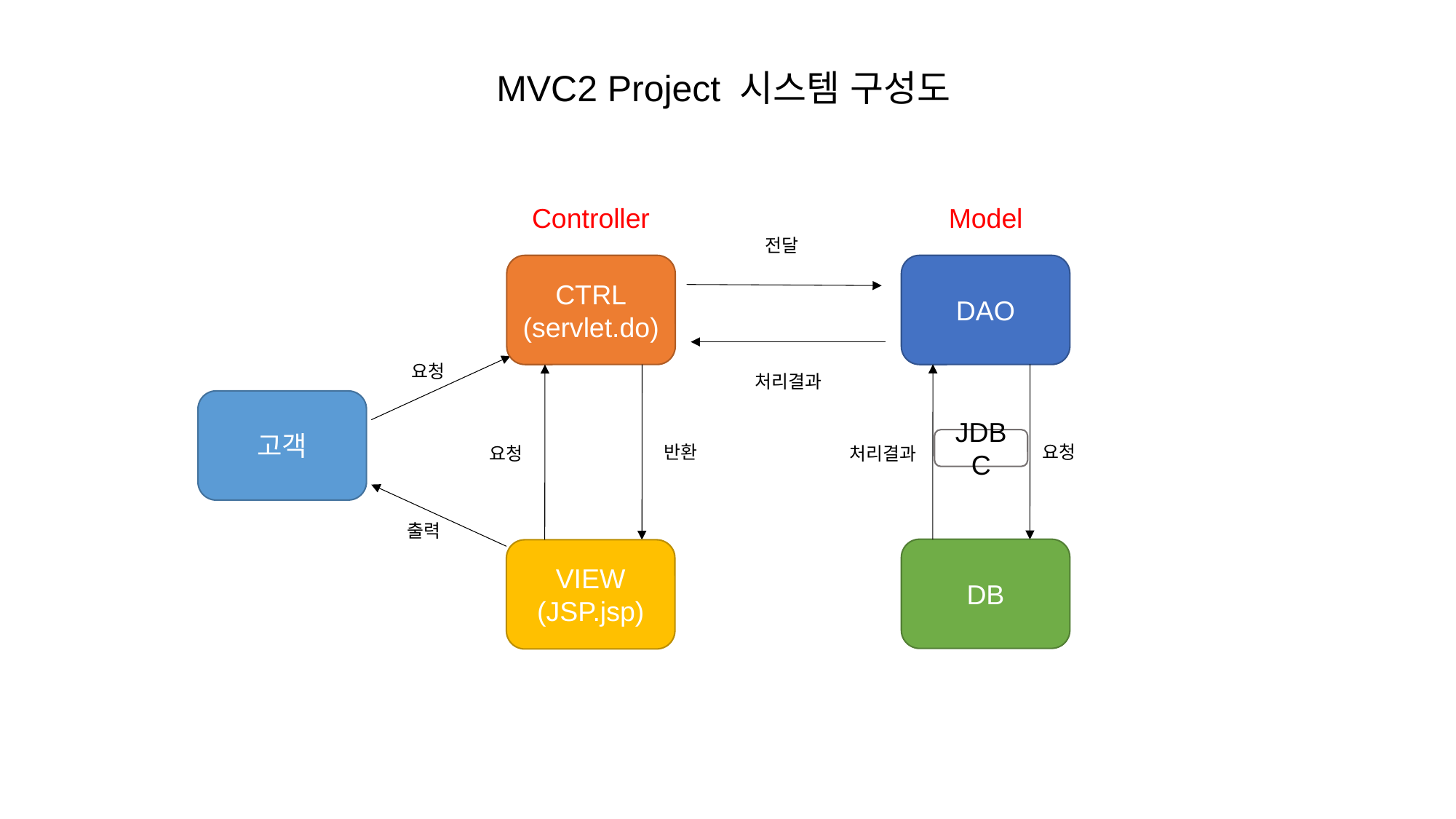

MVC2 Project 시스템 구성도
Controller
Model
전달
CTRL
(servlet.do)
DAO
요청
처리결과
고객
JDBC
요청
반환
처리결과
요청
출력
DB
VIEW
(JSP.jsp)